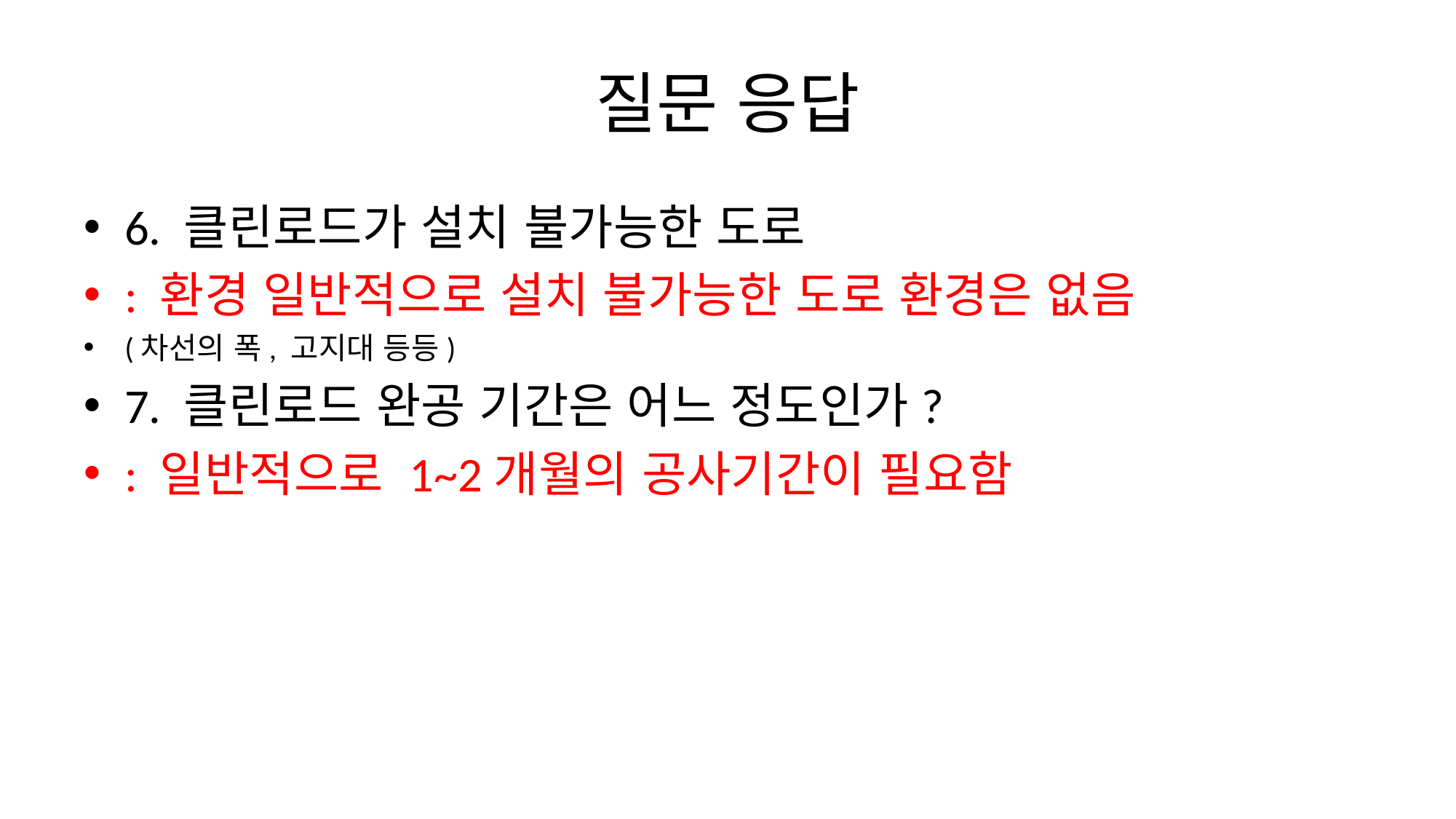

# 질문 응답
6. 클린로드가 설치 불가능한 도로
: 환경 일반적으로 설치 불가능한 도로 환경은 없음
(차선의 폭, 고지대 등등)
7. 클린로드 완공 기간은 어느 정도인가?
: 일반적으로 1~2개월의 공사기간이 필요함